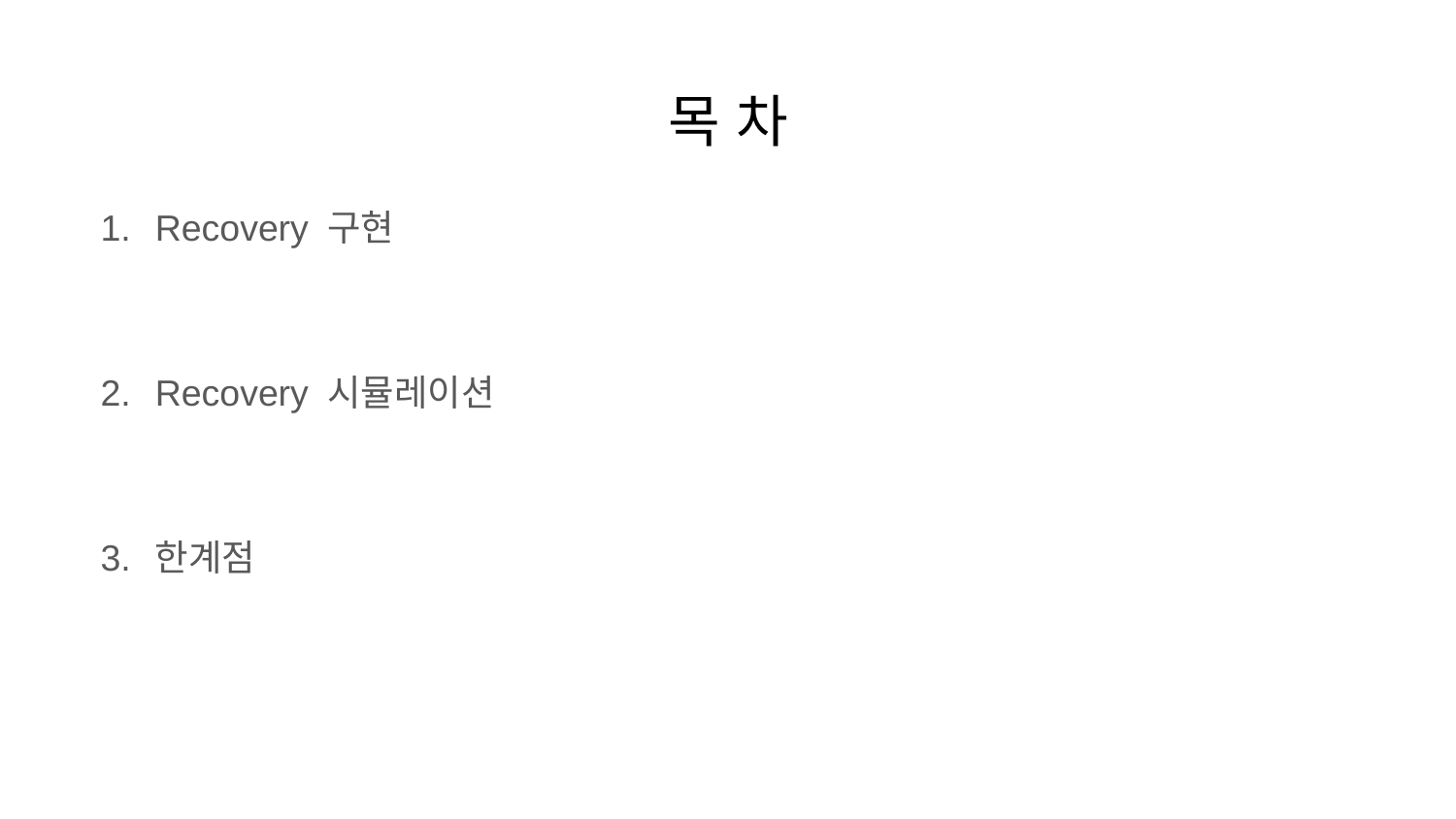

# 목 차
Recovery 구현

Recovery 시뮬레이션

한계점